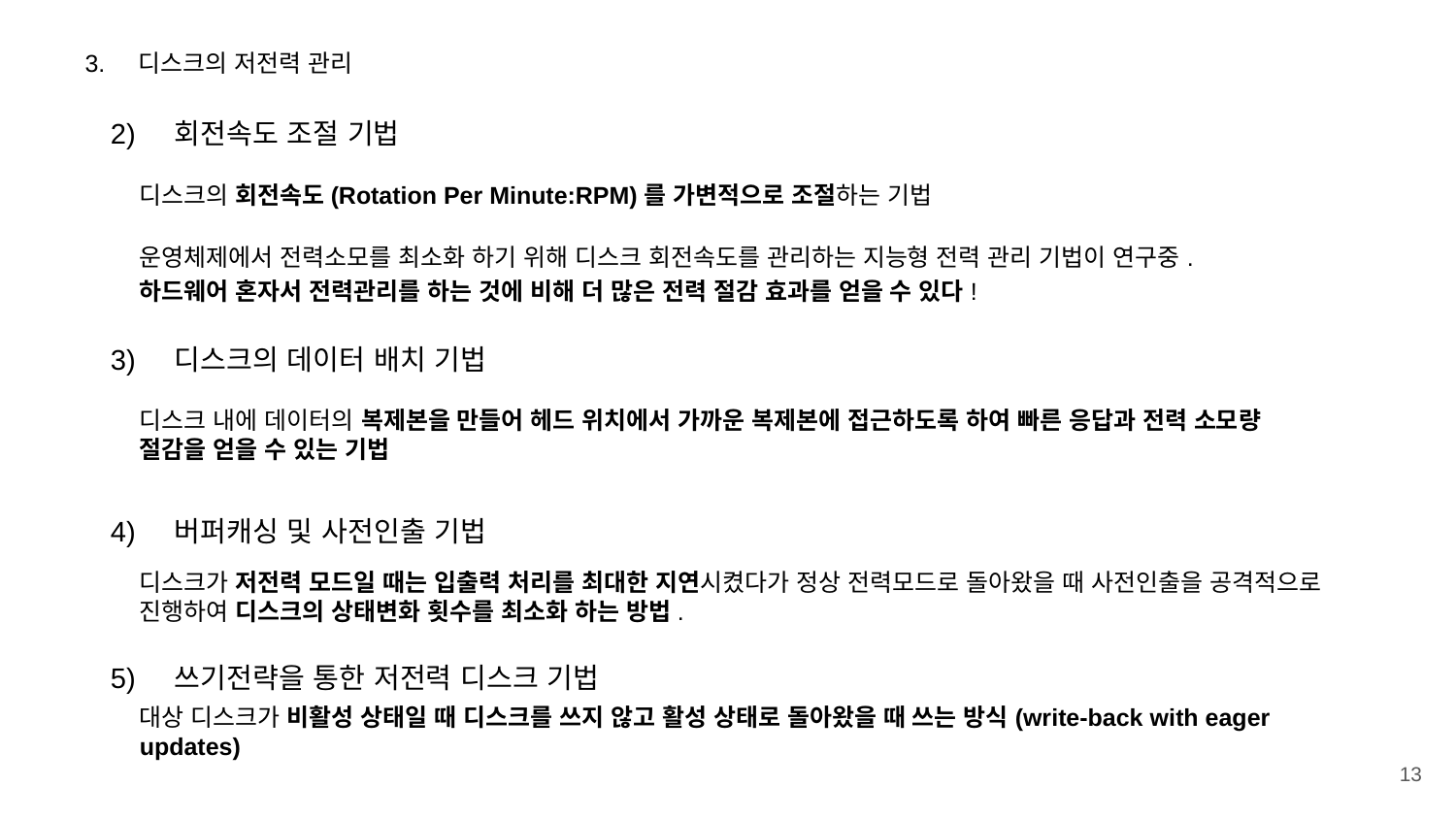

3.    디스크의 저전력 관리
 2)    회전속도 조절 기법
디스크의 회전속도(Rotation Per Minute:RPM)를 가변적으로 조절하는 기법

운영체제에서 전력소모를 최소화 하기 위해 디스크 회전속도를 관리하는 지능형 전력 관리 기법이 연구중.
하드웨어 혼자서 전력관리를 하는 것에 비해 더 많은 전력 절감 효과를 얻을 수 있다!
 3)    디스크의 데이터 배치 기법
디스크 내에 데이터의 복제본을 만들어 헤드 위치에서 가까운 복제본에 접근하도록 하여 빠른 응답과 전력 소모량 절감을 얻을 수 있는 기법

 4)    버퍼캐싱 및 사전인출 기법
디스크가 저전력 모드일 때는 입출력 처리를 최대한 지연시켰다가 정상 전력모드로 돌아왔을 때 사전인출을 공격적으로 진행하여 디스크의 상태변화 횟수를 최소화 하는 방법.

 5)    쓰기전략을 통한 저전력 디스크 기법
대상 디스크가 비활성 상태일 때 디스크를 쓰지 않고 활성 상태로 돌아왔을 때 쓰는 방식(write-back with eager updates)

13